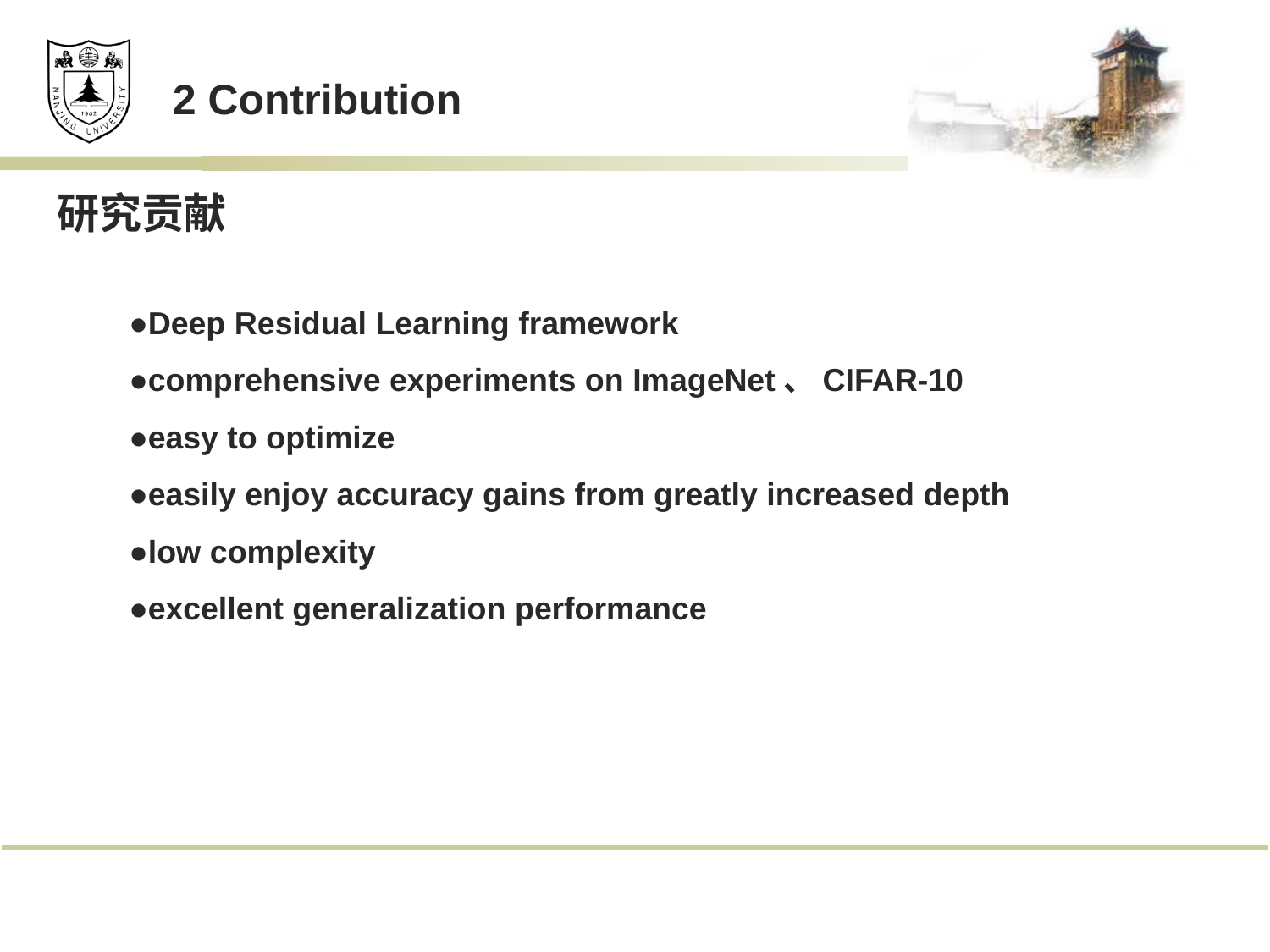

2 Contribution
 研究贡献
●Deep Residual Learning framework
●comprehensive experiments on ImageNet、CIFAR-10
●easy to optimize
●easily enjoy accuracy gains from greatly increased depth
●low complexity
●excellent generalization performance